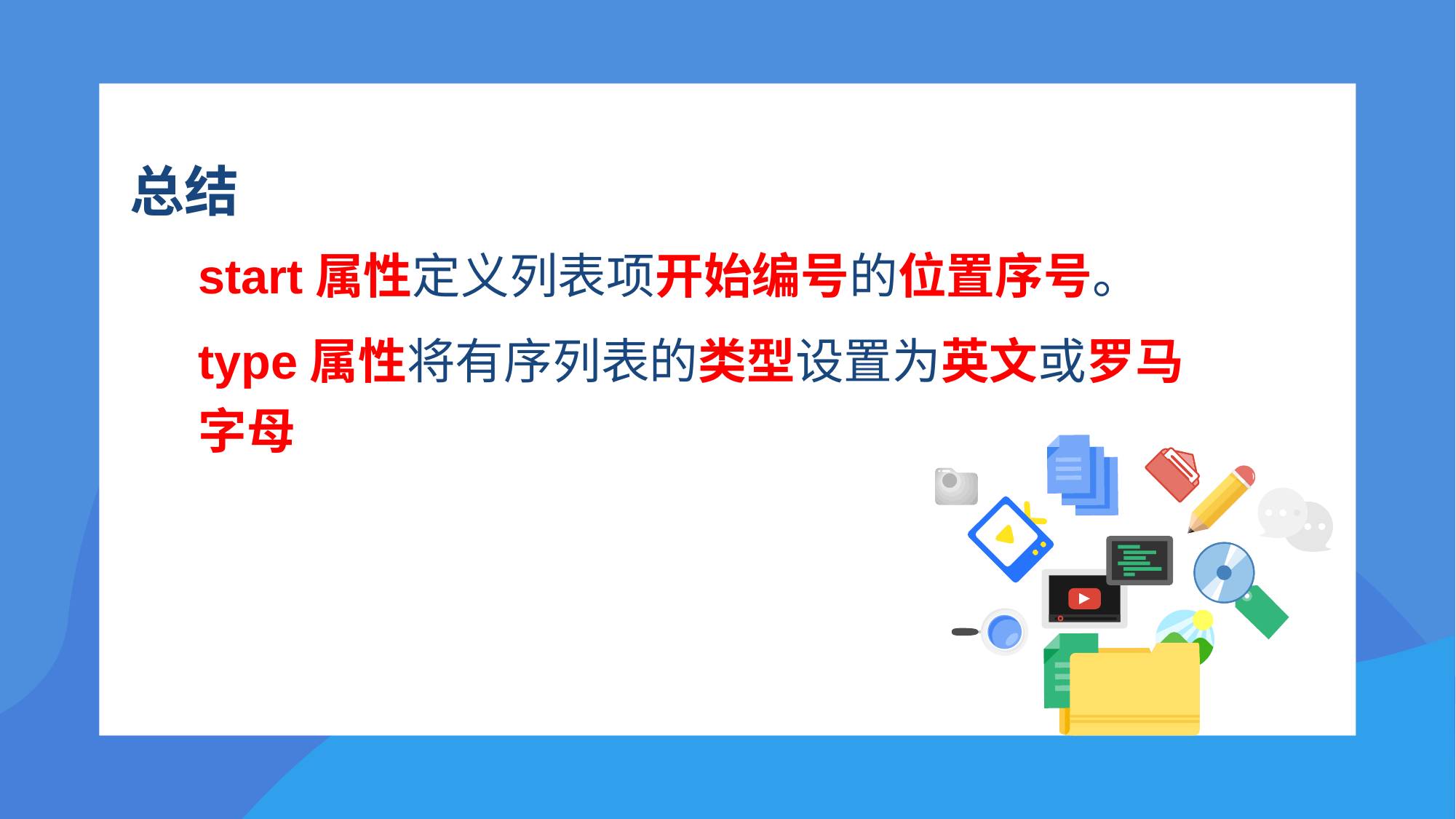

# 总结
start属性定义列表项开始编号的位置序号。
type属性将有序列表的类型设置为英文或罗马字母